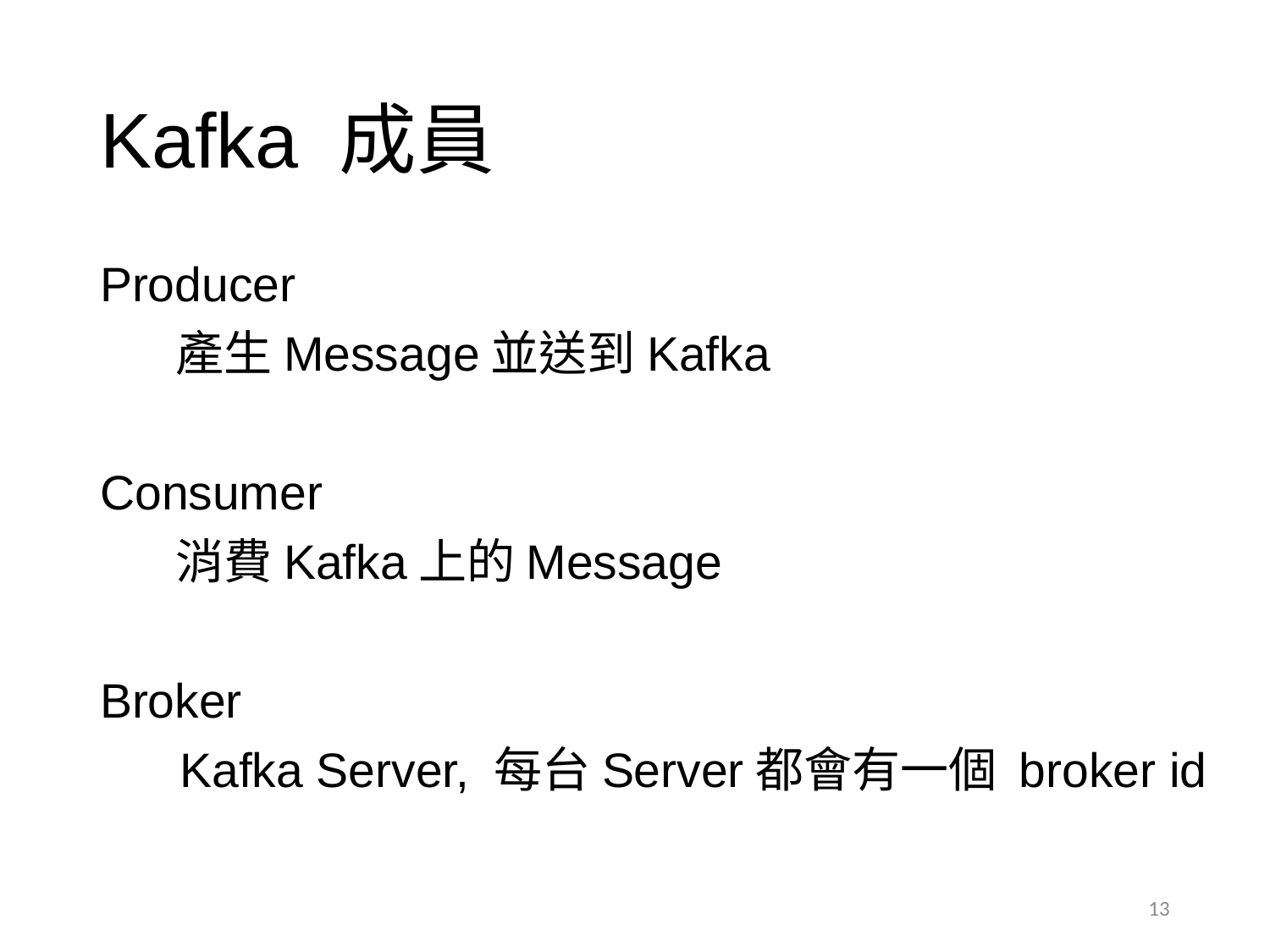

# Kafka 成員
Producer
      產生Message並送到Kafka

Consumer
      消費Kafka上的Message

Broker
      Kafka Server, 每台Server都會有一個 broker id
13